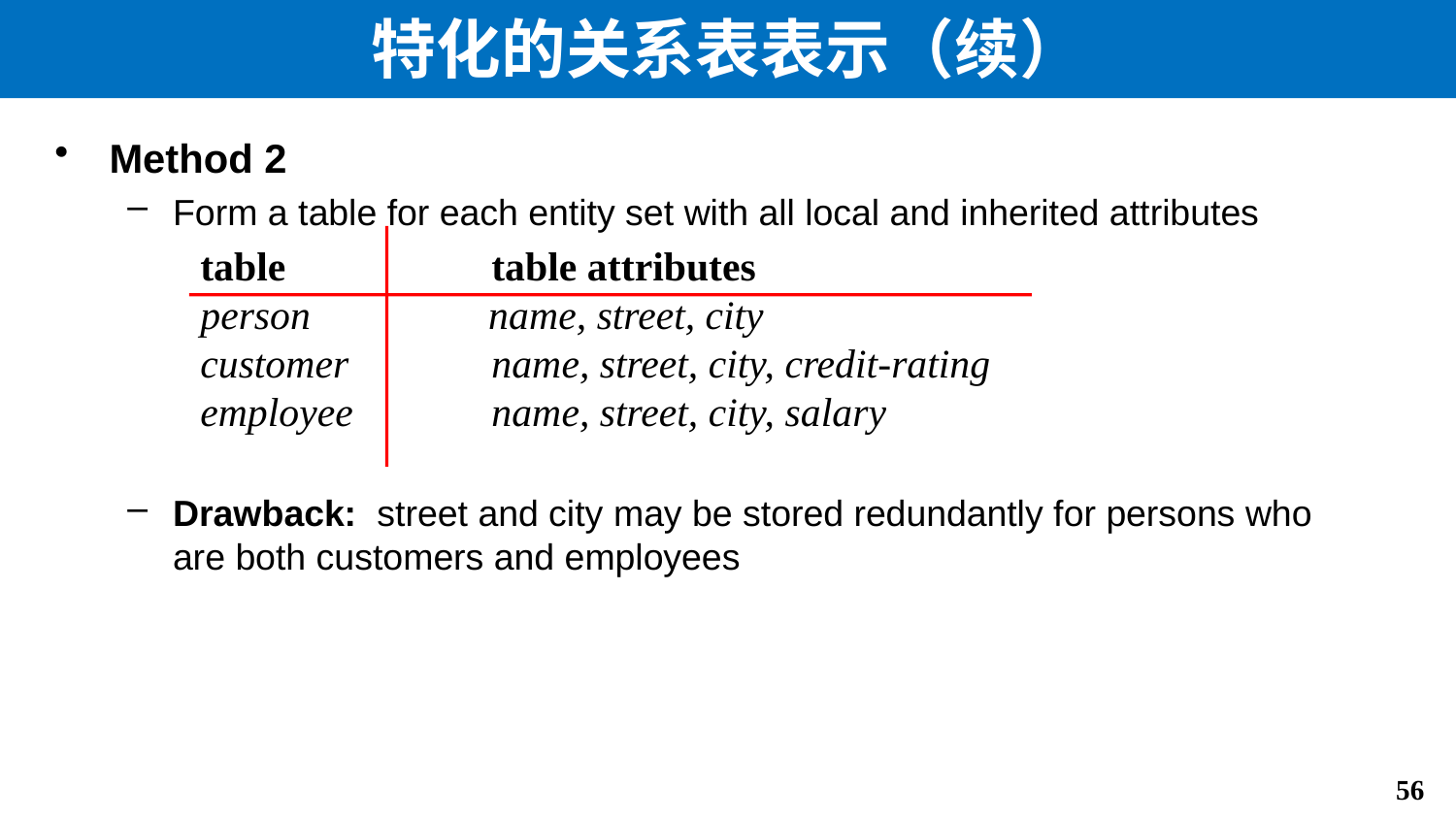

# 特化的关系表表示（续）
Method 2
Form a table for each entity set with all local and inherited attributes
	table 	   	table attributes
	person	              name, street, city
	customer	name, street, city, credit-rating
	employee 	name, street, city, salary
Drawback:  street and city may be stored redundantly for persons who are both customers and employees